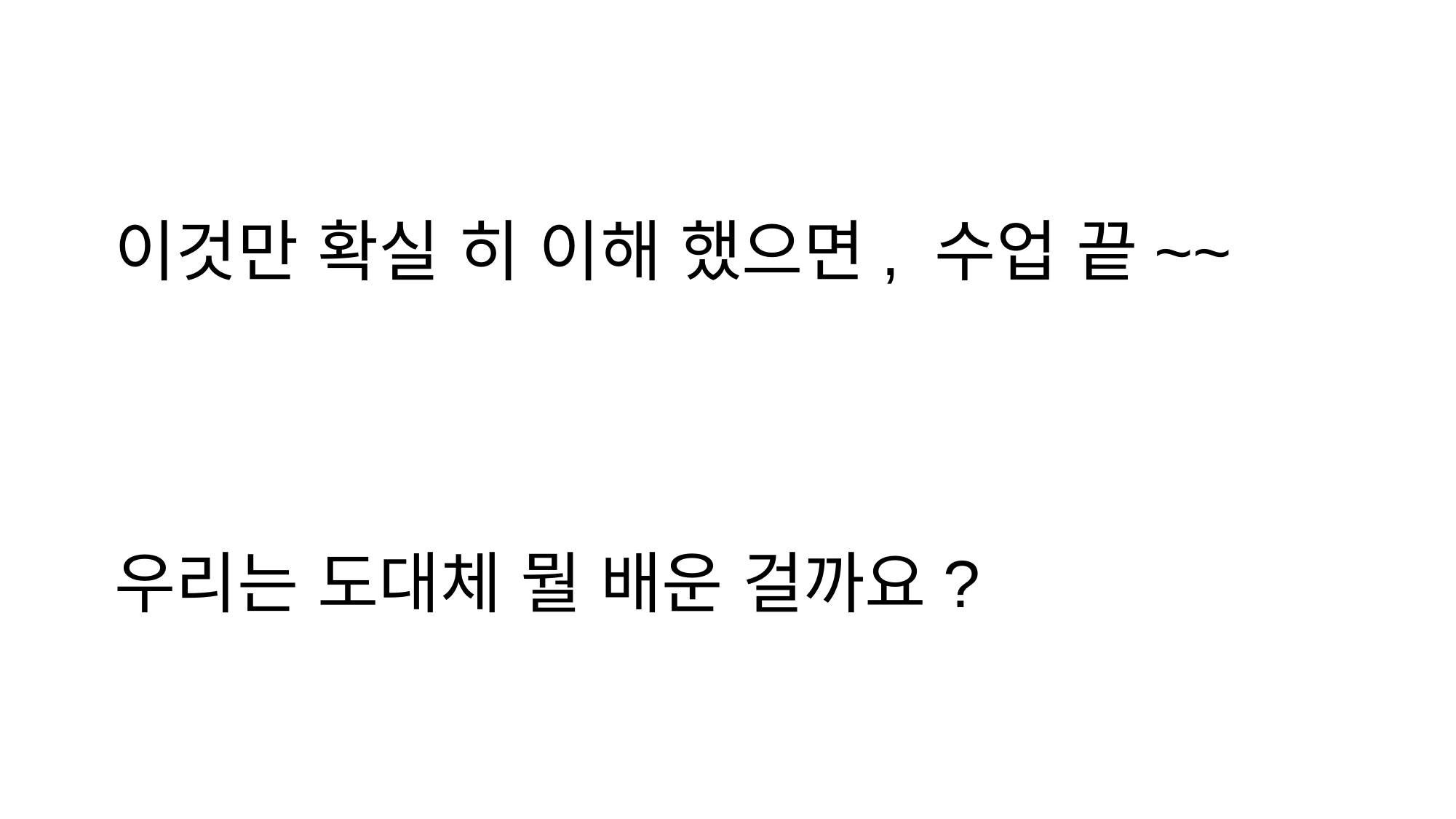

# 이것만 확실 히 이해 했으면, 수업 끝~~
우리는 도대체 뭘 배운 걸까요?